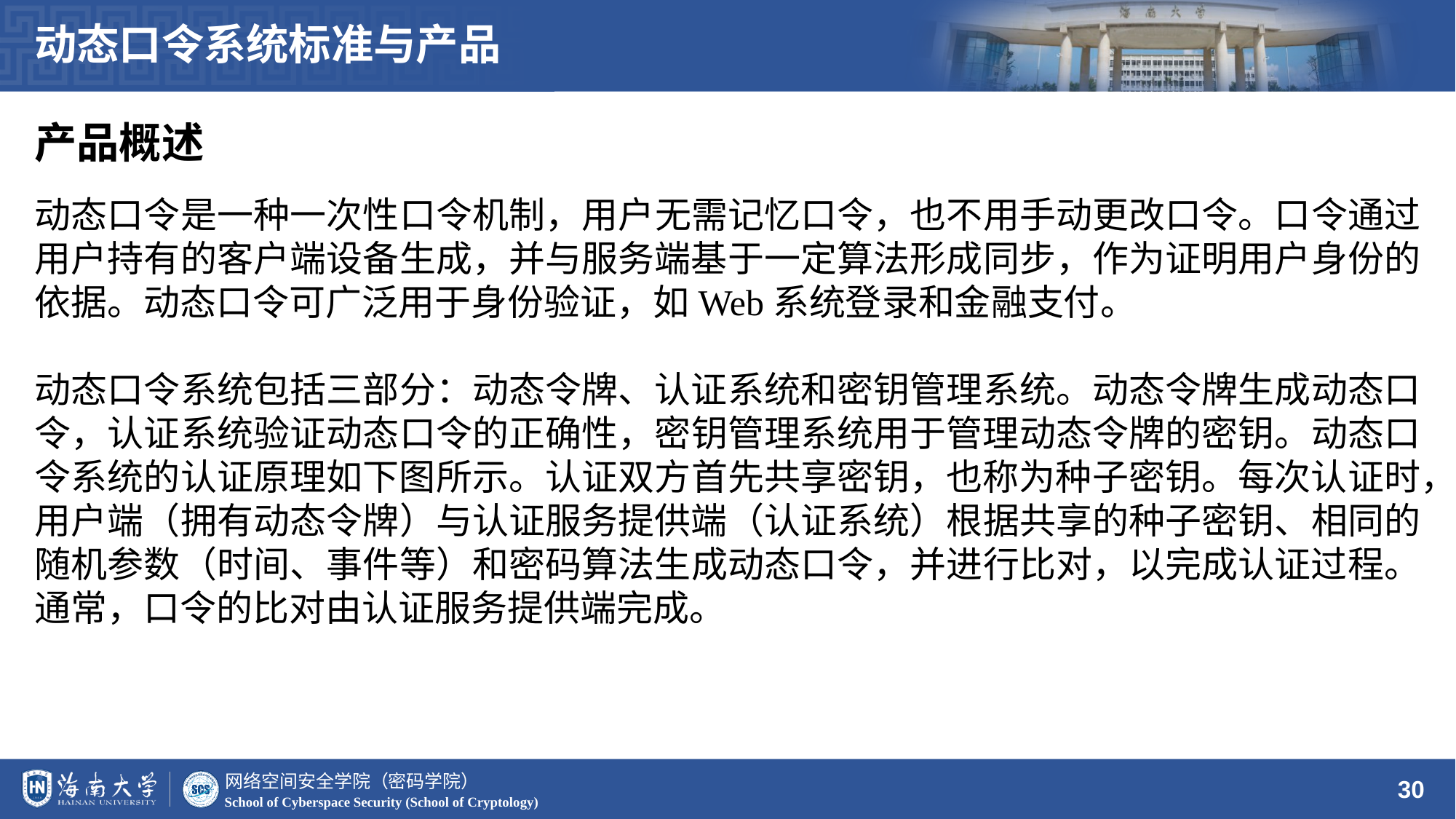

动态口令系统标准与产品
产品概述
动态口令是一种一次性口令机制，用户无需记忆口令，也不用手动更改口令。口令通过用户持有的客户端设备生成，并与服务端基于一定算法形成同步，作为证明用户身份的依据。动态口令可广泛用于身份验证，如Web系统登录和金融支付。

动态口令系统包括三部分：动态令牌、认证系统和密钥管理系统。动态令牌生成动态口令，认证系统验证动态口令的正确性，密钥管理系统用于管理动态令牌的密钥。动态口令系统的认证原理如下图所示。认证双方首先共享密钥，也称为种子密钥。每次认证时，用户端（拥有动态令牌）与认证服务提供端（认证系统）根据共享的种子密钥、相同的随机参数（时间、事件等）和密码算法生成动态口令，并进行比对，以完成认证过程。通常，口令的比对由认证服务提供端完成。
30